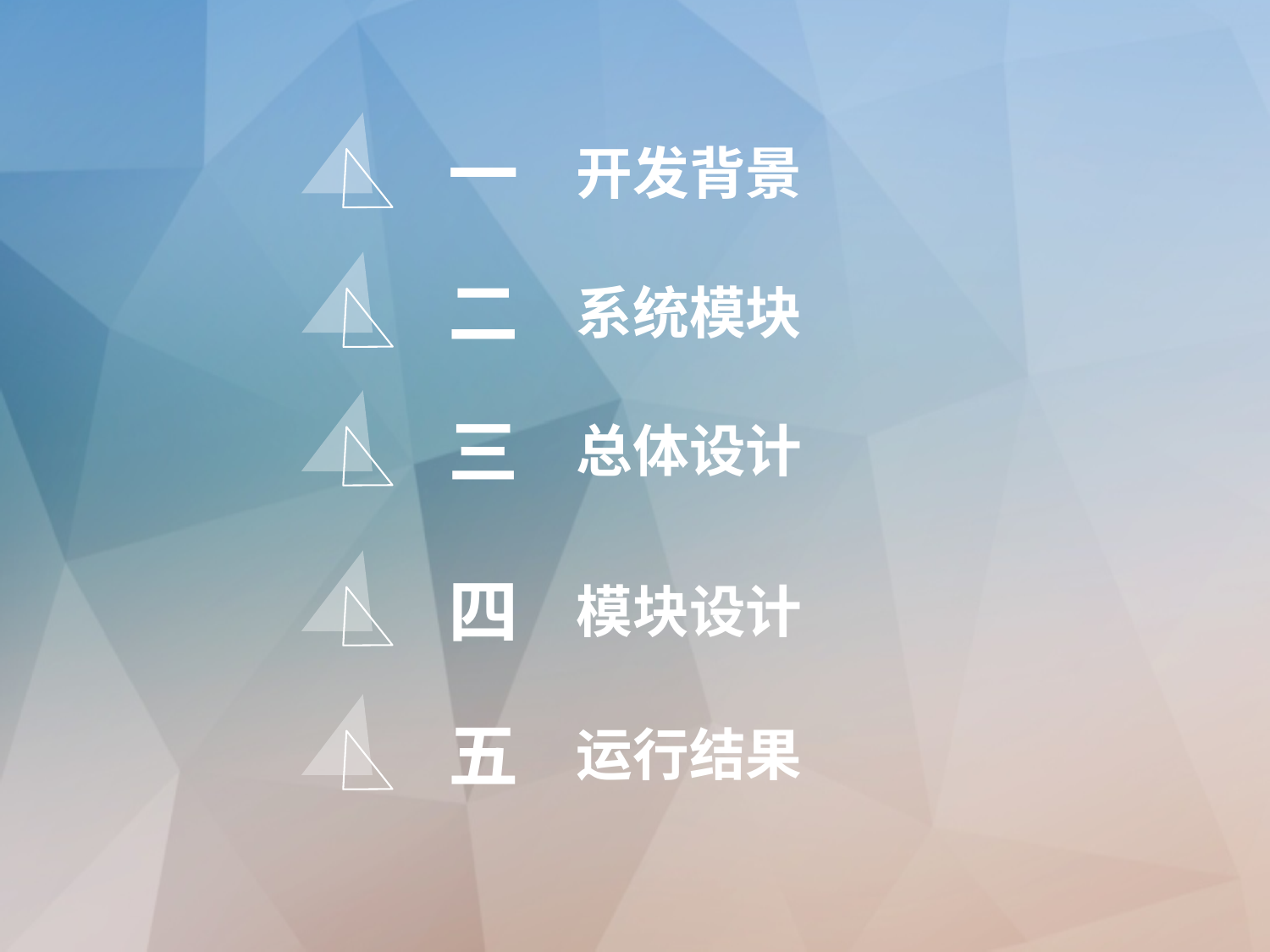

一
开发背景

二
系统模块

三
总体设计

四
模块设计

五
运行结果